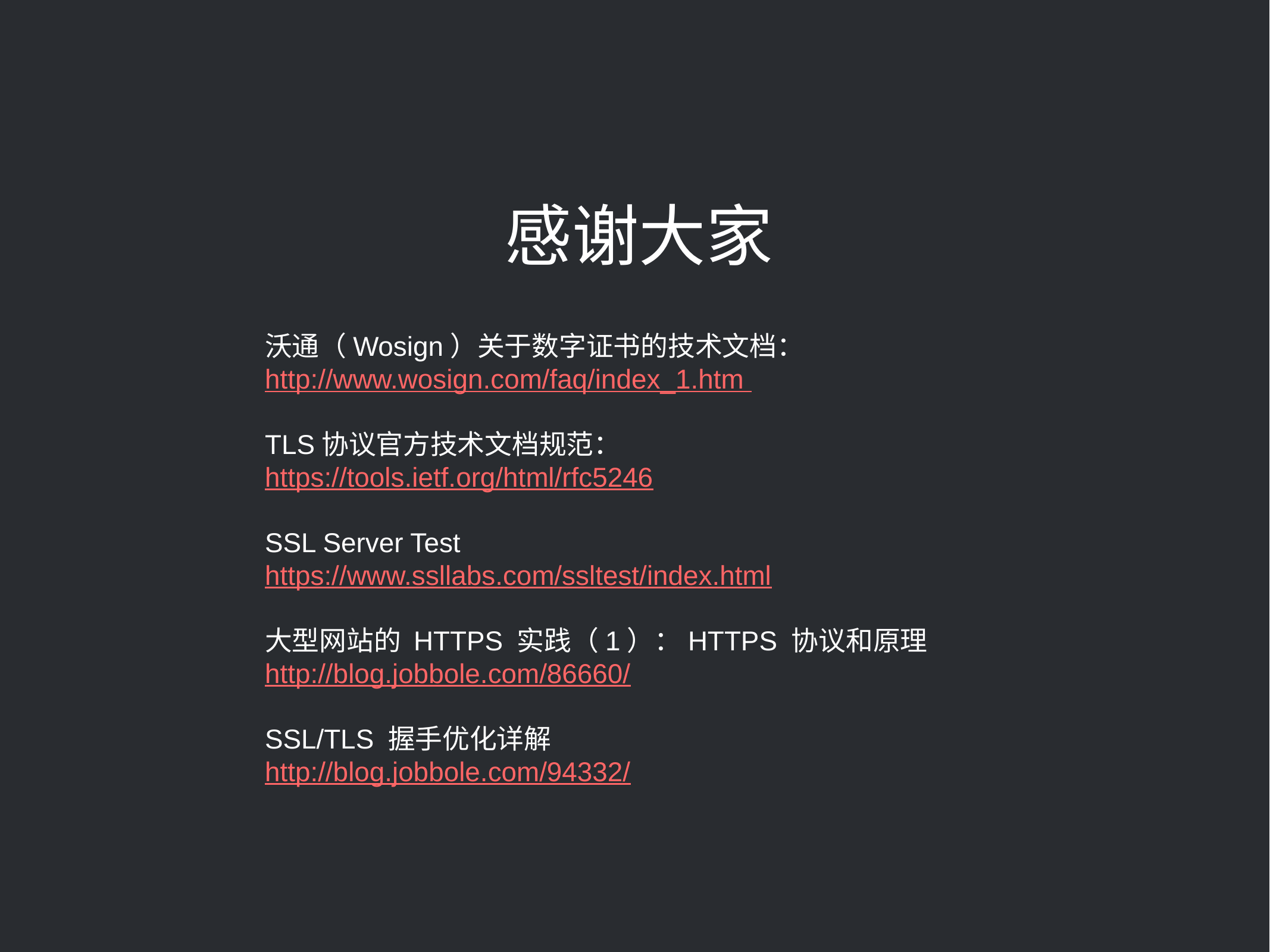

感谢大家
沃通（Wosign）关于数字证书的技术文档：
http://www.wosign.com/faq/index_1.htm

TLS协议官方技术文档规范：
https://tools.ietf.org/html/rfc5246

SSL Server Test
https://www.ssllabs.com/ssltest/index.html

大型网站的 HTTPS 实践（1）：HTTPS 协议和原理
http://blog.jobbole.com/86660/

SSL/TLS 握手优化详解
http://blog.jobbole.com/94332/